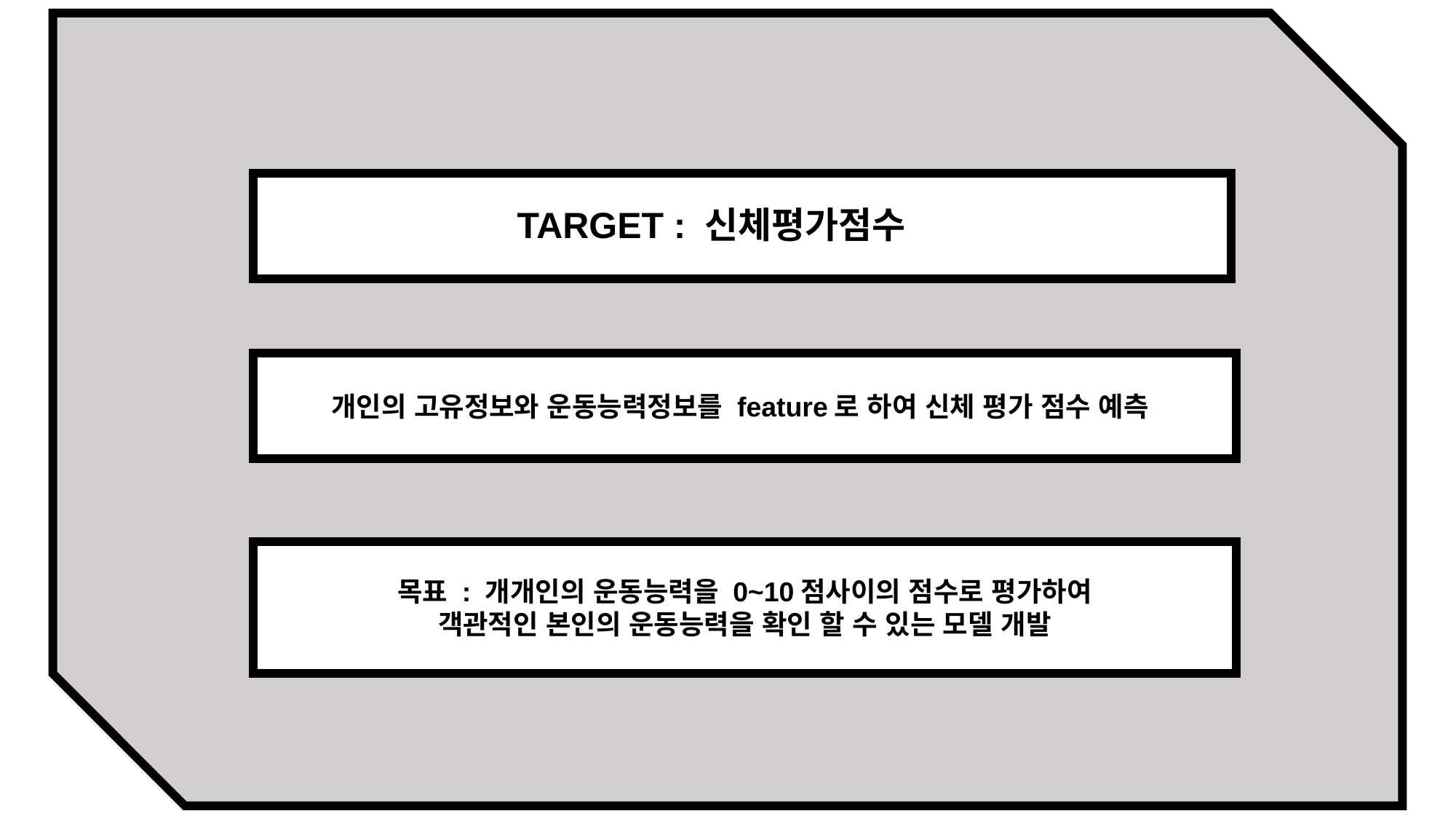

TARGET : 신체평가점수

개인의 고유정보와 운동능력정보를 feature로 하여 신체 평가 점수 예측
ahrvy
목표 : 개개인의 운동능력을 0~10점사이의 점수로 평가하여
객관적인 본인의 운동능력을 확인 할 수 있는 모델 개발